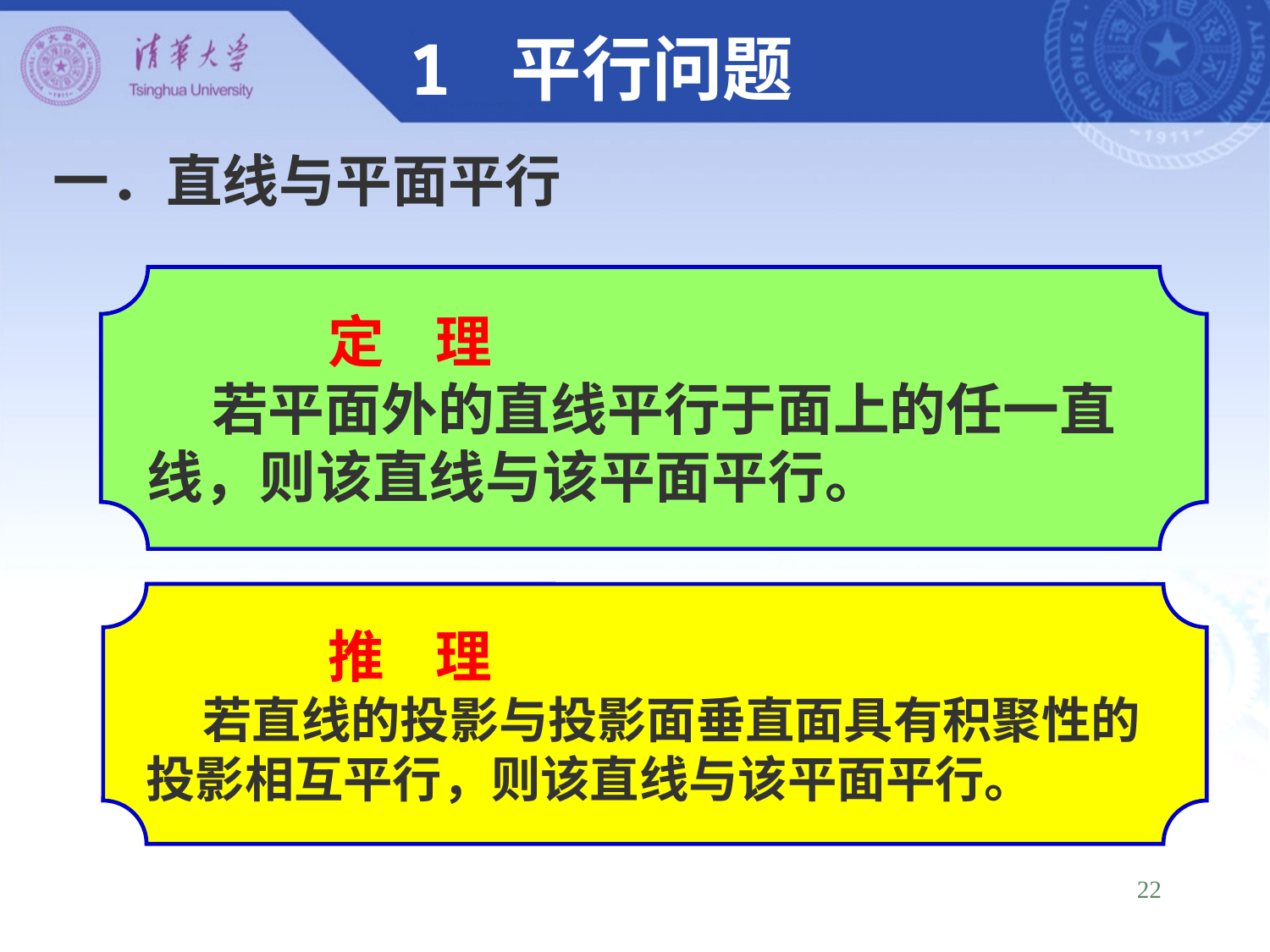

1 平行问题
一．直线与平面平行
             定    理
    若平面外的直线平行于面上的任一直线，则该直线与该平面平行。
             推    理
    若直线的投影与投影面垂直面具有积聚性的投影相互平行，则该直线与该平面平行。
22